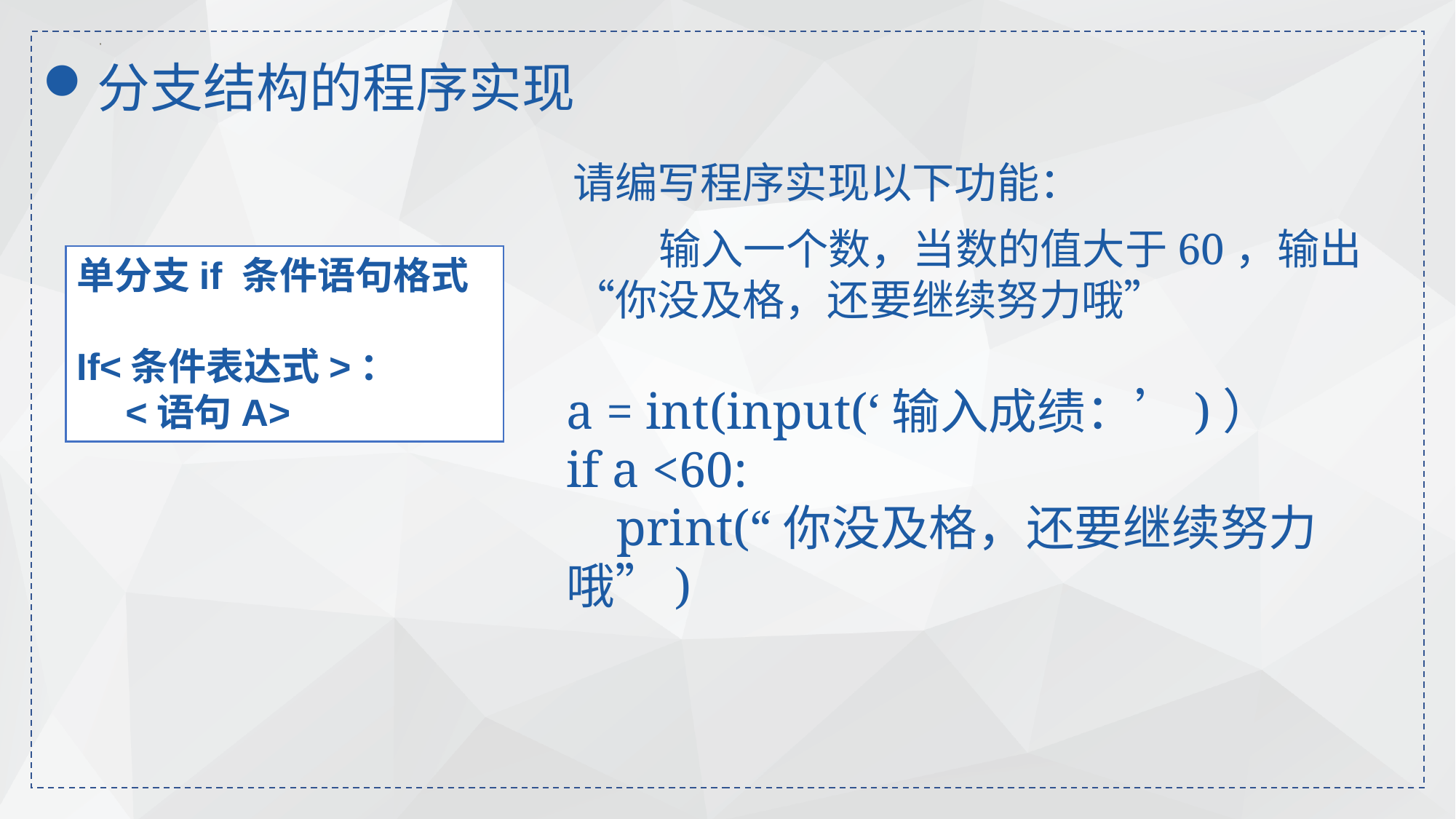

分支结构的程序实现
请编写程序实现以下功能：
        输入一个数，当数的值大于60，输出“你没及格，还要继续努力哦”
单分支if 条件语句格式

If<条件表达式>：
 <语句A>

a = int(input(‘输入成绩：’)）
if a <60:
    print(“你没及格，还要继续努力哦”)